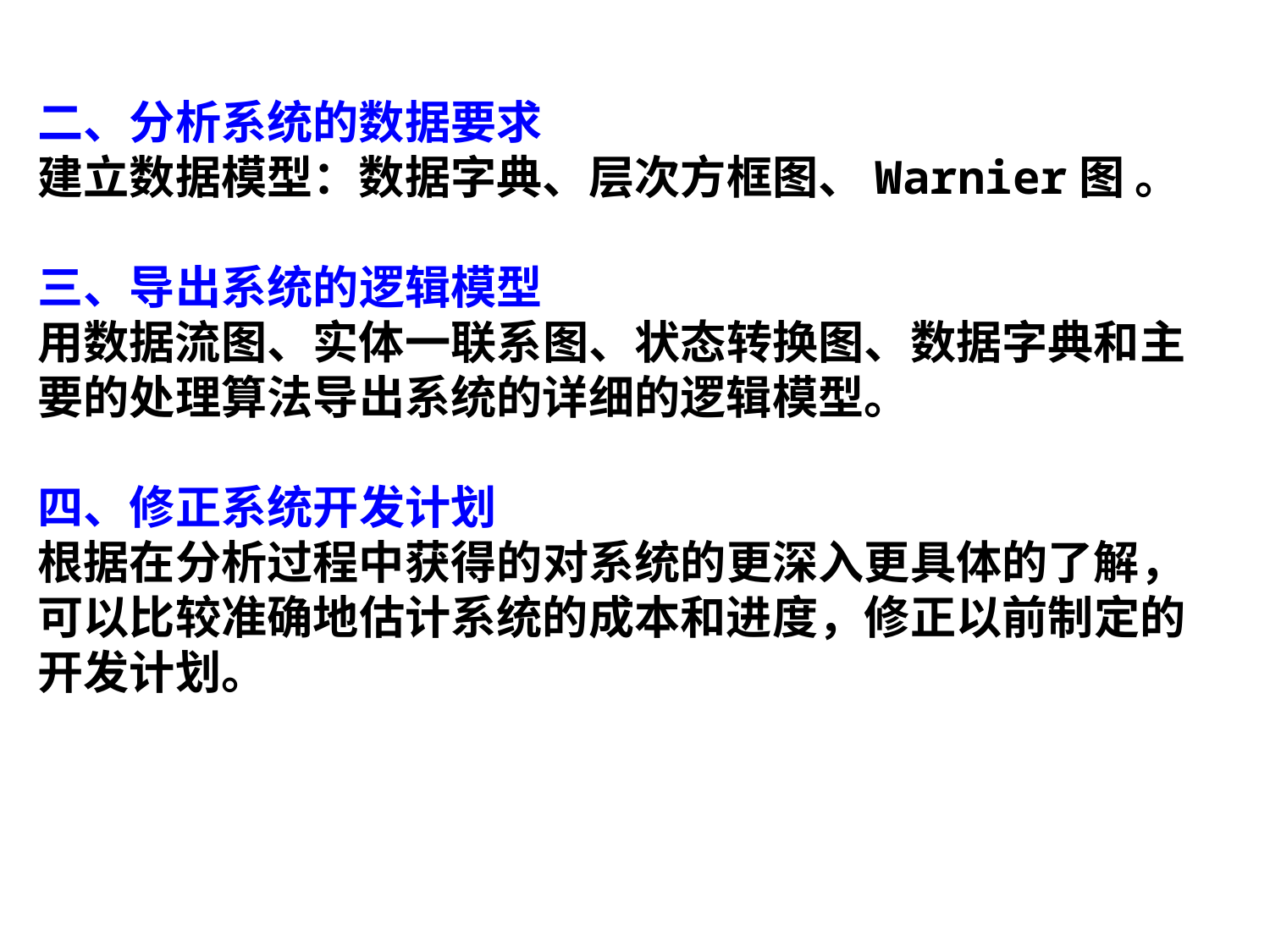

二、分析系统的数据要求
建立数据模型：数据字典、层次方框图、Warnier图 。

三、导出系统的逻辑模型
用数据流图、实体一联系图、状态转换图、数据字典和主要的处理算法导出系统的详细的逻辑模型。

四、修正系统开发计划
根据在分析过程中获得的对系统的更深入更具体的了解，可以比较准确地估计系统的成本和进度，修正以前制定的开发计划。